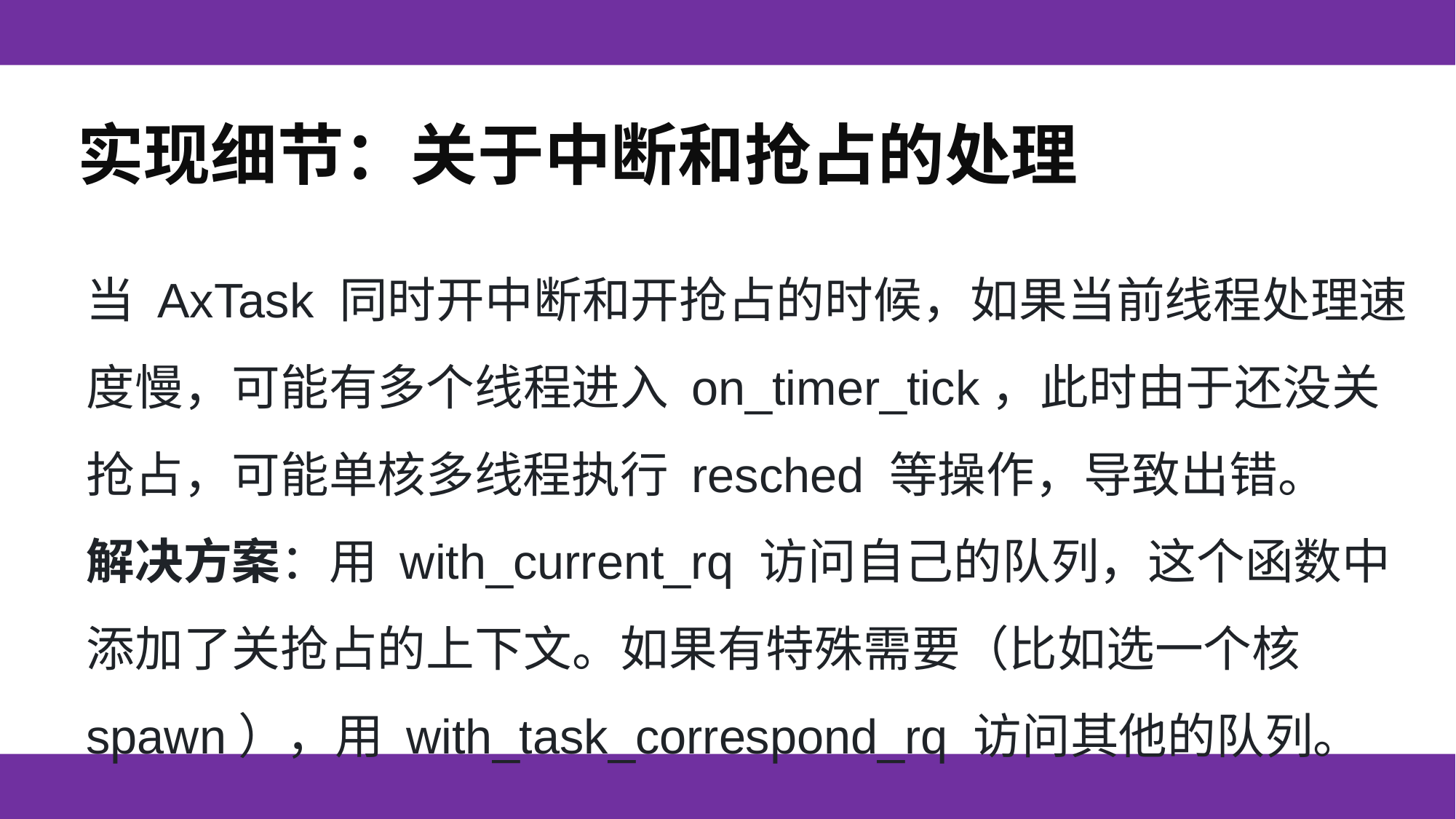

实现细节：关于中断和抢占的处理
当 AxTask 同时开中断和开抢占的时候，如果当前线程处理速度慢，可能有多个线程进入 on_timer_tick，此时由于还没关抢占，可能单核多线程执行 resched 等操作，导致出错。
解决方案：用 with_current_rq 访问自己的队列，这个函数中添加了关抢占的上下文。如果有特殊需要（比如选一个核 spawn），用 with_task_correspond_rq 访问其他的队列。